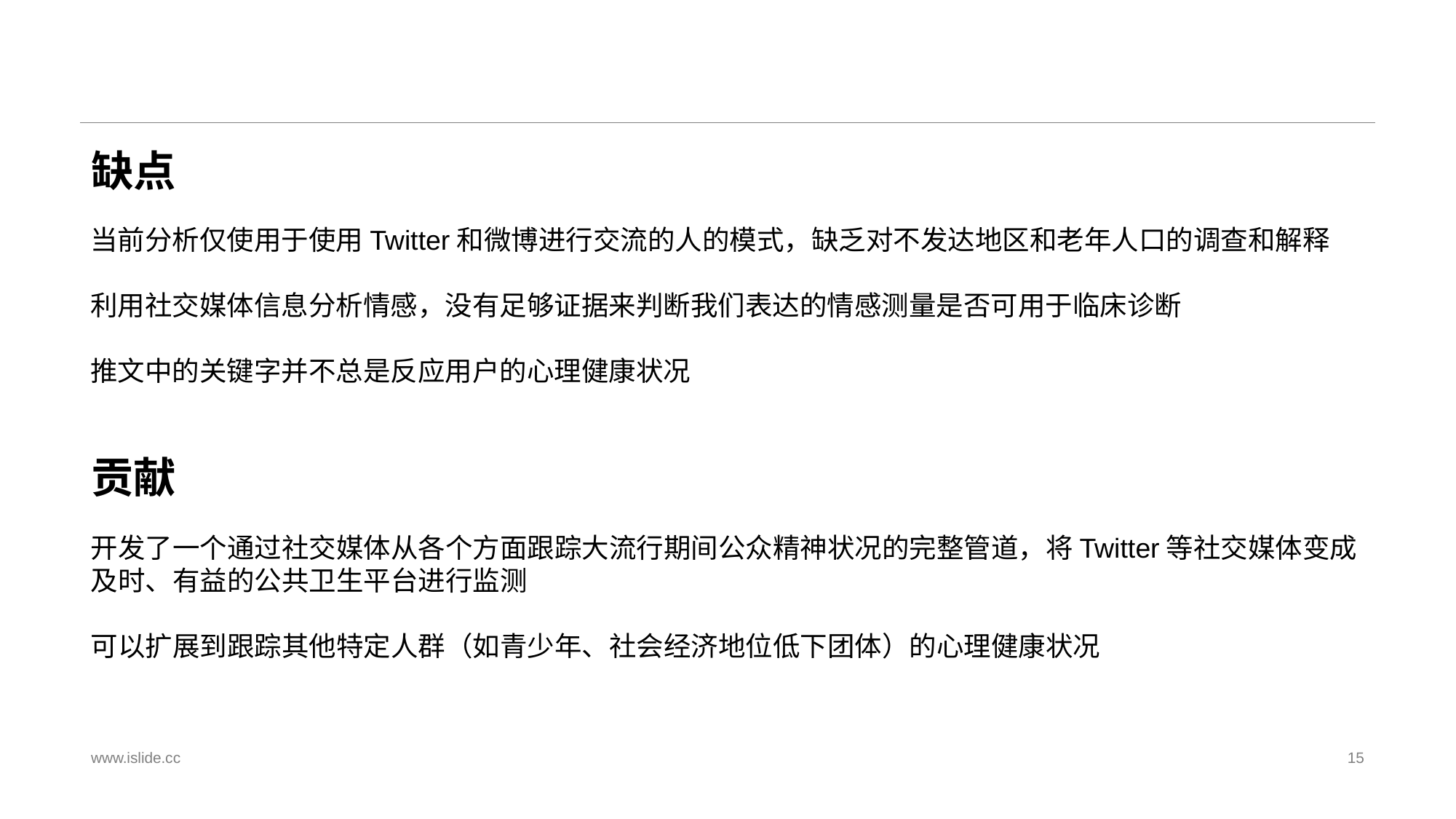

# 缺点
当前分析仅使用于使用Twitter和微博进行交流的人的模式，缺乏对不发达地区和老年人口的调查和解释

利用社交媒体信息分析情感，没有足够证据来判断我们表达的情感测量是否可用于临床诊断

推文中的关键字并不总是反应用户的心理健康状况
贡献
开发了一个通过社交媒体从各个方面跟踪大流行期间公众精神状况的完整管道，将Twitter等社交媒体变成及时、有益的公共卫生平台进行监测

可以扩展到跟踪其他特定人群（如青少年、社会经济地位低下团体）的心理健康状况

www.islide.cc
15